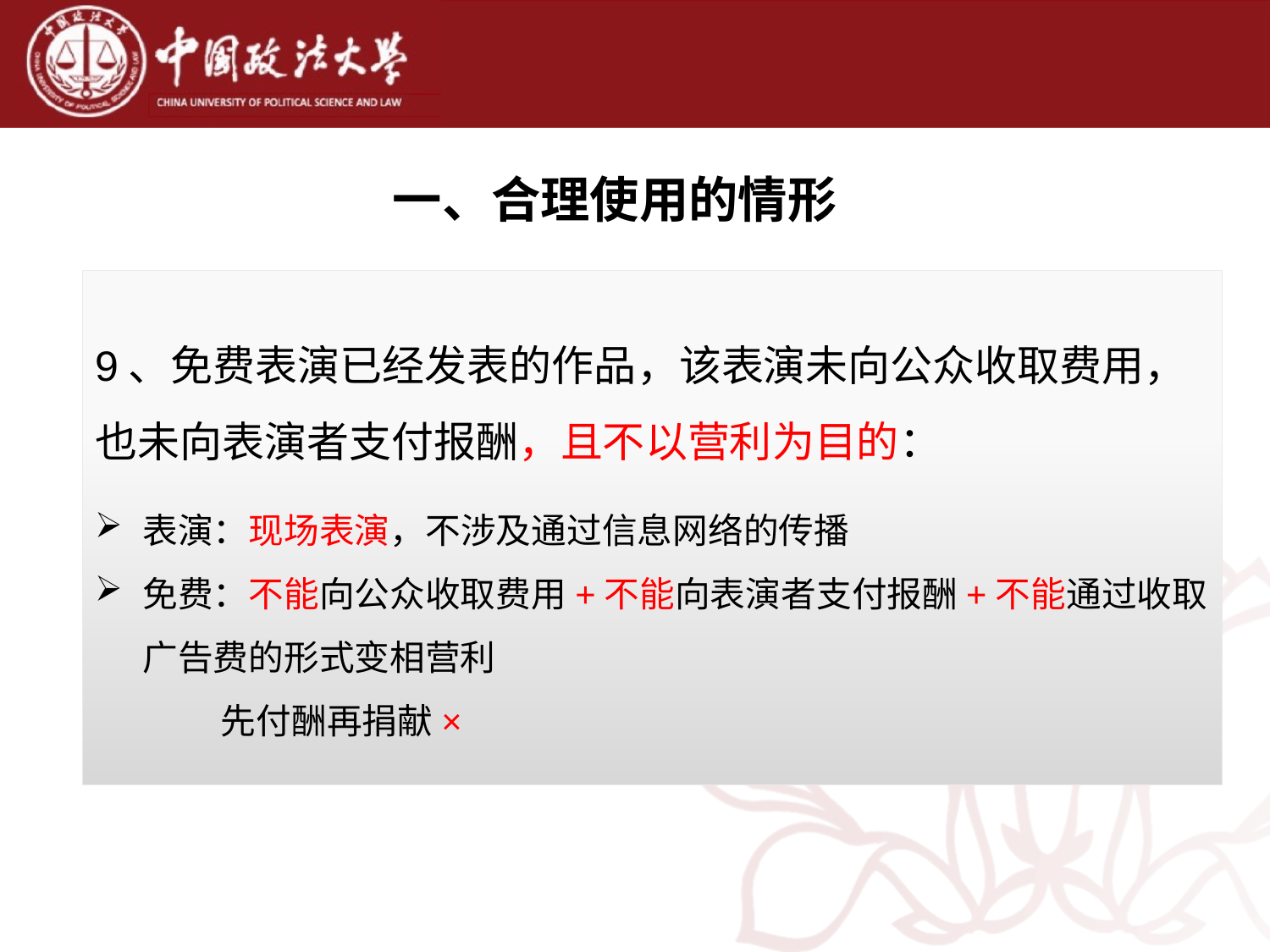

一、合理使用的情形
9、免费表演已经发表的作品，该表演未向公众收取费用，也未向表演者支付报酬，且不以营利为目的：
表演：现场表演，不涉及通过信息网络的传播
免费：不能向公众收取费用+不能向表演者支付报酬+不能通过收取广告费的形式变相营利
               先付酬再捐献×